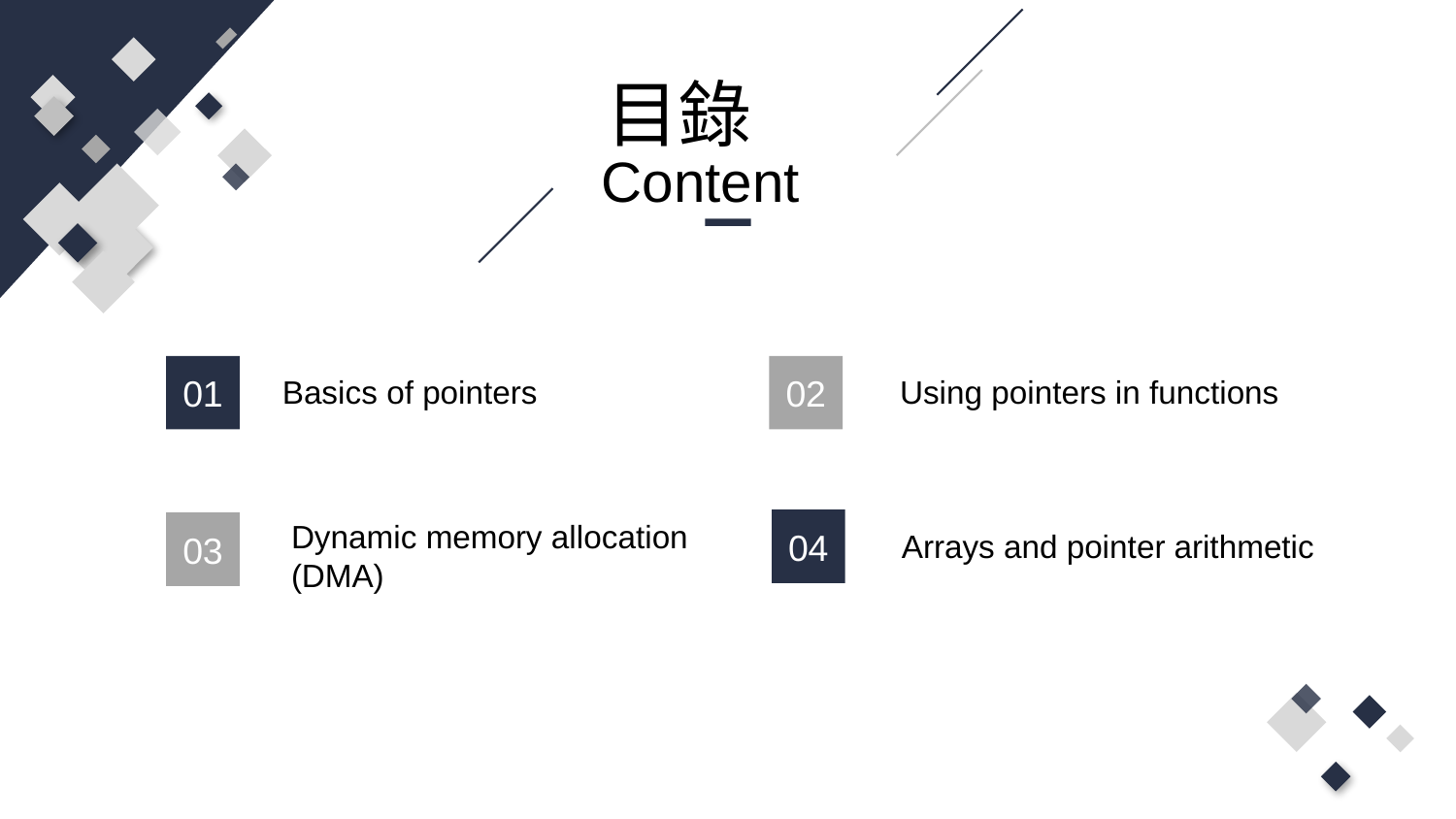

目錄
Content

01
02
Basics of pointers
Using pointers in functions
Dynamic memory allocation
(DMA)
04
03
Arrays and pointer arithmetic